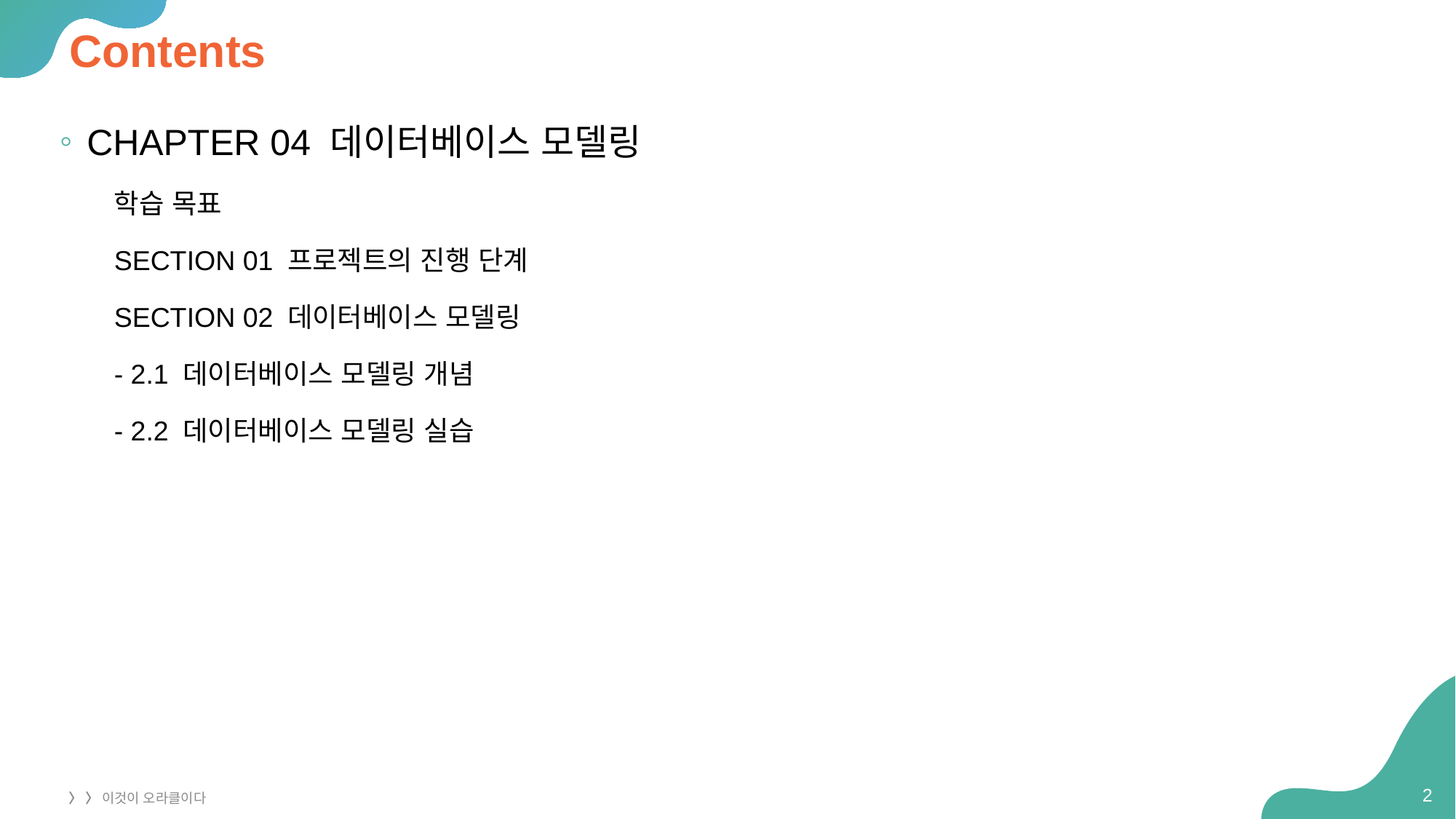

# Contents
CHAPTER 04 데이터베이스 모델링
학습 목표
SECTION 01 프로젝트의 진행 단계
SECTION 02 데이터베이스 모델링
- 2.1 데이터베이스 모델링 개념
- 2.2 데이터베이스 모델링 실습

2
〉 〉 이것이 오라클이다